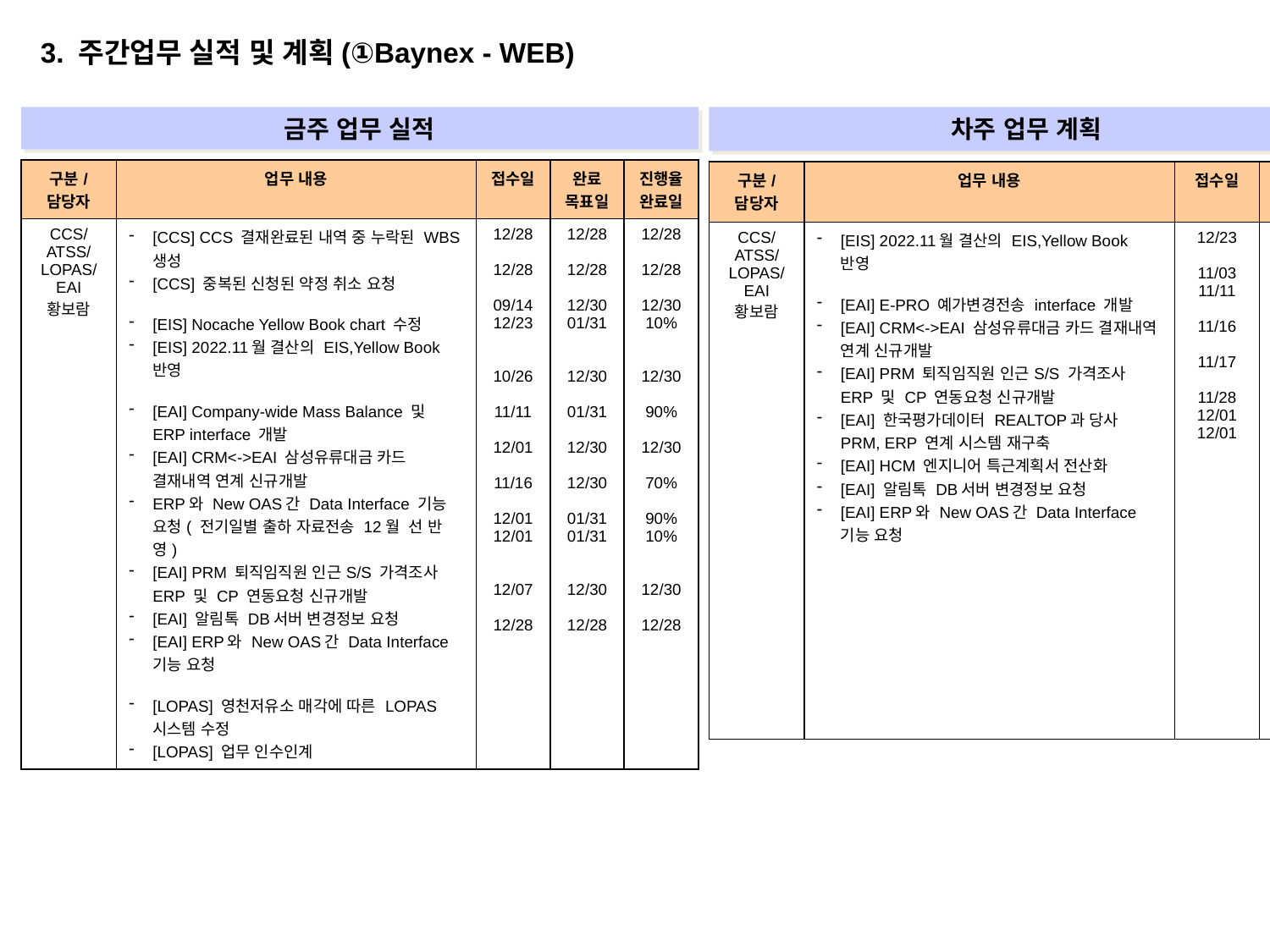

3. 주간업무 실적 및 계획(①Baynex - WEB)
금주 업무 실적
차주 업무 계획
| 구분/ 담당자 | 업무 내용 | 접수일 | 완료 목표일 | 진행율 완료일 |
| --- | --- | --- | --- | --- |
| CCS/ ATSS/ LOPAS/ EAI 황보람 | [CCS] CCS 결재완료된 내역 중 누락된 WBS 생성 [CCS] 중복된 신청된 약정 취소 요청 [EIS] Nocache Yellow Book chart 수정 [EIS] 2022.11월 결산의 EIS,Yellow Book 반영 [EAI] Company-wide Mass Balance 및 ERP interface 개발 [EAI] CRM<->EAI 삼성유류대금 카드 결재내역 연계 신규개발 ERP와 New OAS간 Data Interface 기능 요청( 전기일별 출하 자료전송 12월 선 반영) [EAI] PRM 퇴직임직원 인근S/S 가격조사 ERP 및 CP 연동요청 신규개발 [EAI] 알림톡 DB서버 변경정보 요청 [EAI] ERP와 New OAS간 Data Interface 기능 요청 [LOPAS] 영천저유소 매각에 따른 LOPAS 시스템 수정 [LOPAS] 업무 인수인계 | 12/28 12/28 09/14 12/23 10/26 11/11 12/01 11/16 12/01 12/01 12/07 12/28 | 12/28 12/28 12/30 01/31 12/30 01/31 12/30 12/30 01/31 01/31 12/30 12/28 | 12/28 12/28 12/30 10% 12/30 90% 12/30 70% 90% 10% 12/30 12/28 |
| 구분/ 담당자 | 업무 내용 | 접수일 | 완료 목표일 |
| --- | --- | --- | --- |
| CCS/ ATSS/ LOPAS/ EAI 황보람 | [EIS] 2022.11월 결산의 EIS,Yellow Book 반영 [EAI] E-PRO 예가변경전송 interface 개발 [EAI] CRM<->EAI 삼성유류대금 카드 결재내역 연계 신규개발 [EAI] PRM 퇴직임직원 인근S/S 가격조사 ERP 및 CP 연동요청 신규개발 [EAI] 한국평가데이터 REALTOP과 당사 PRM, ERP 연계 시스템 재구축 [EAI] HCM 엔지니어 특근계획서 전산화 [EAI] 알림톡 DB서버 변경정보 요청 [EAI] ERP와 New OAS간 Data Interface 기능 요청 | 12/23 11/03 11/11 11/16 11/17 11/28 12/01 12/01 | 01/31 01/31 01/31 01/31 01/31 02/01 01/31 01/31 |